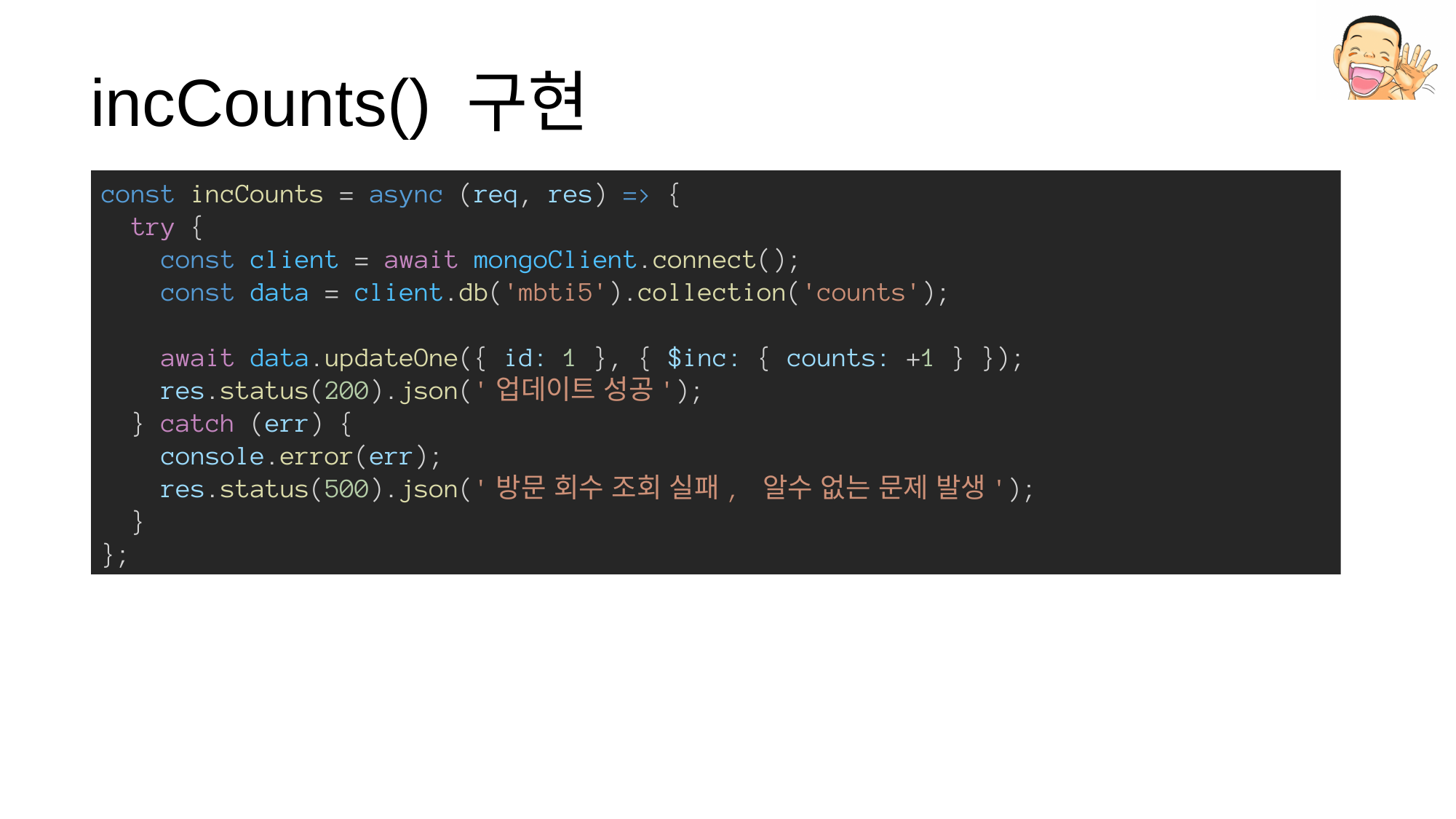

# incCounts() 구현
const incCounts = async (req, res) => {
  try {
    const client = await mongoClient.connect();
    const data = client.db('mbti5').collection('counts');
    await data.updateOne({ id: 1 }, { $inc: { counts: +1 } });
    res.status(200).json('업데이트 성공');
  } catch (err) {
    console.error(err);
    res.status(500).json('방문 회수 조회 실패, 알수 없는 문제 발생');
  }
};